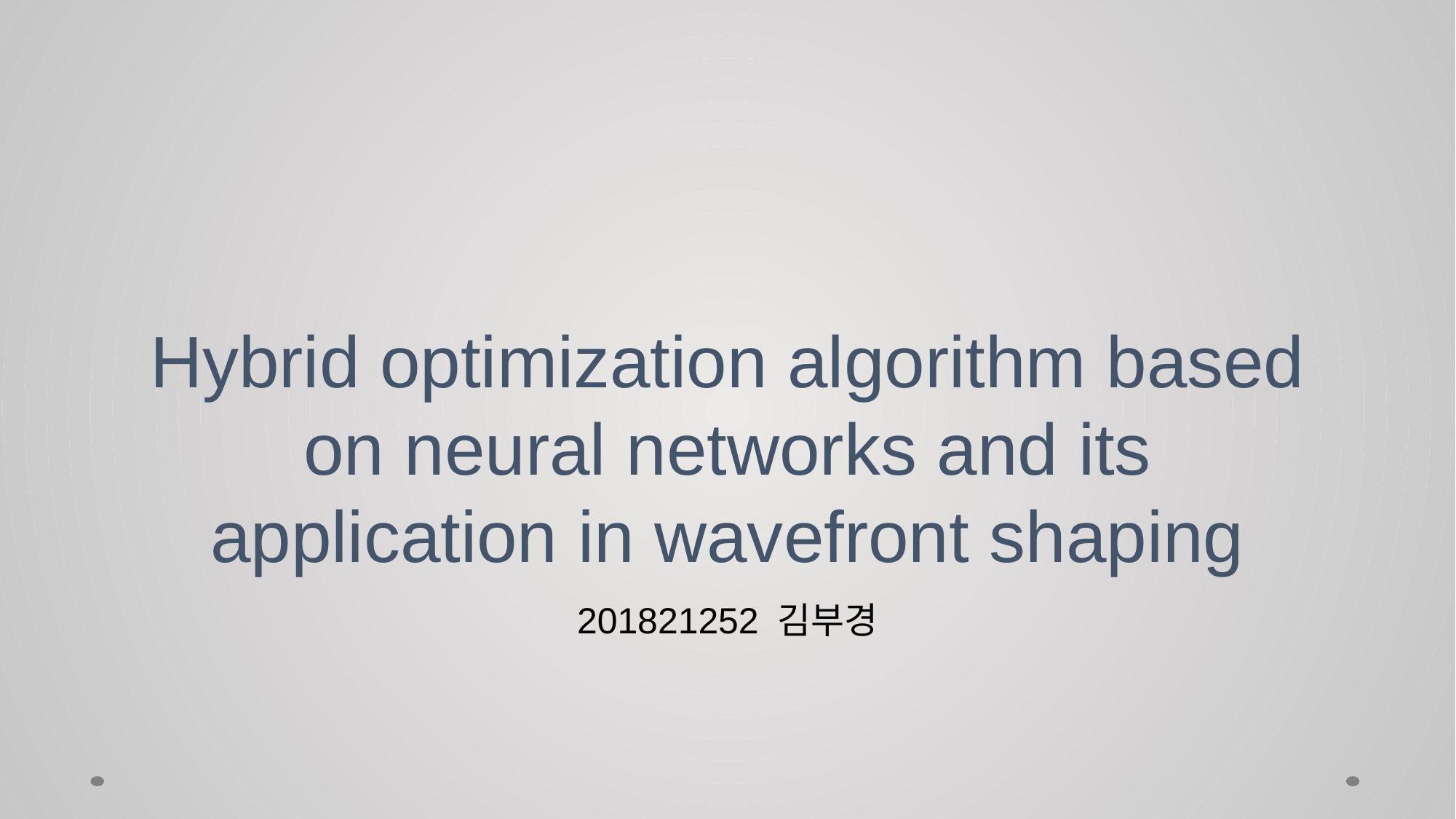

# Hybrid optimization algorithm based on neural networks and its application in wavefront shaping
201821252 김부경